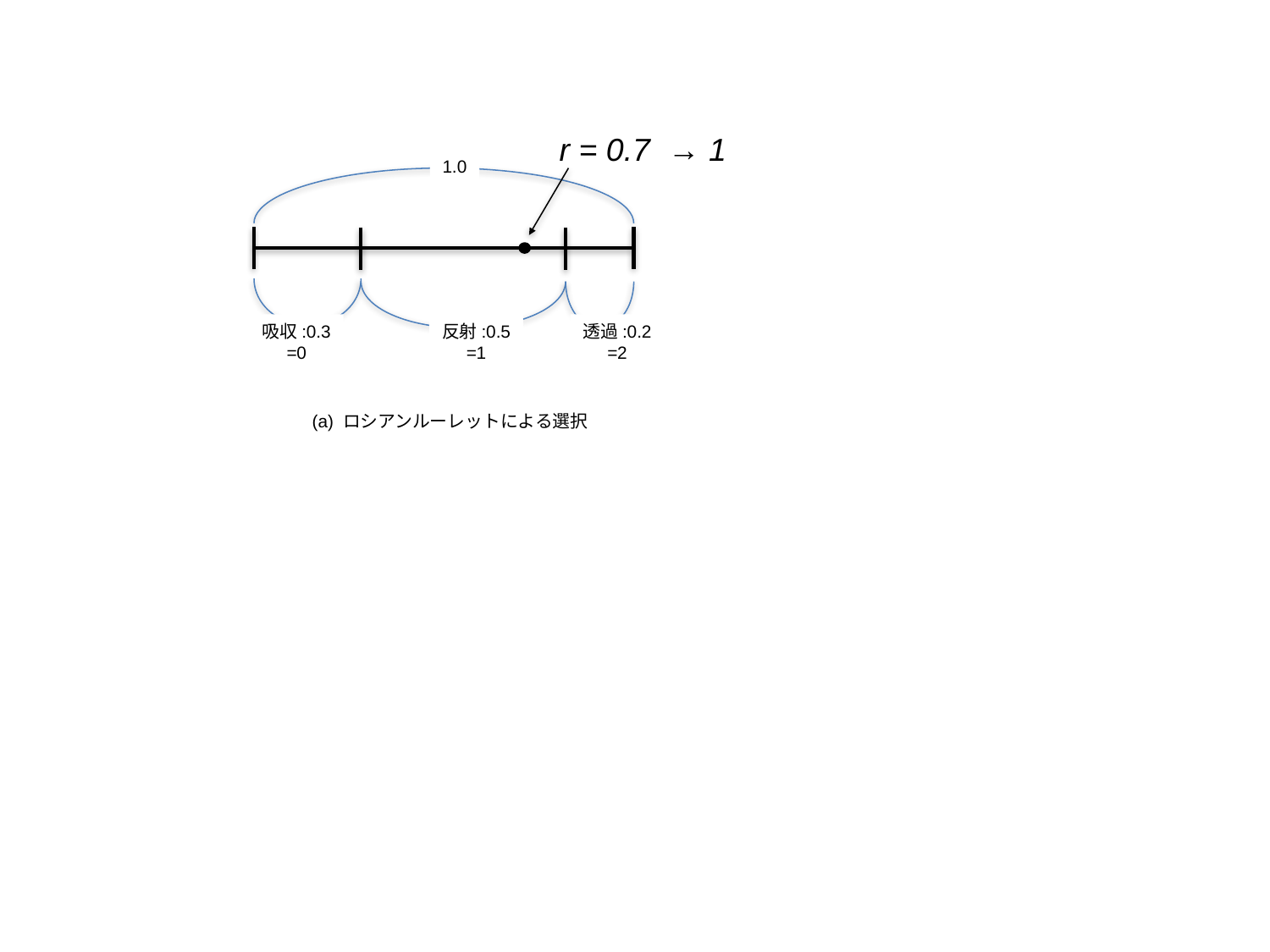

r = 0.7  → 1
1.0

反射:0.5
=1
透過:0.2
=2
吸収:0.3
=0
(a) ロシアンルーレットによる選択